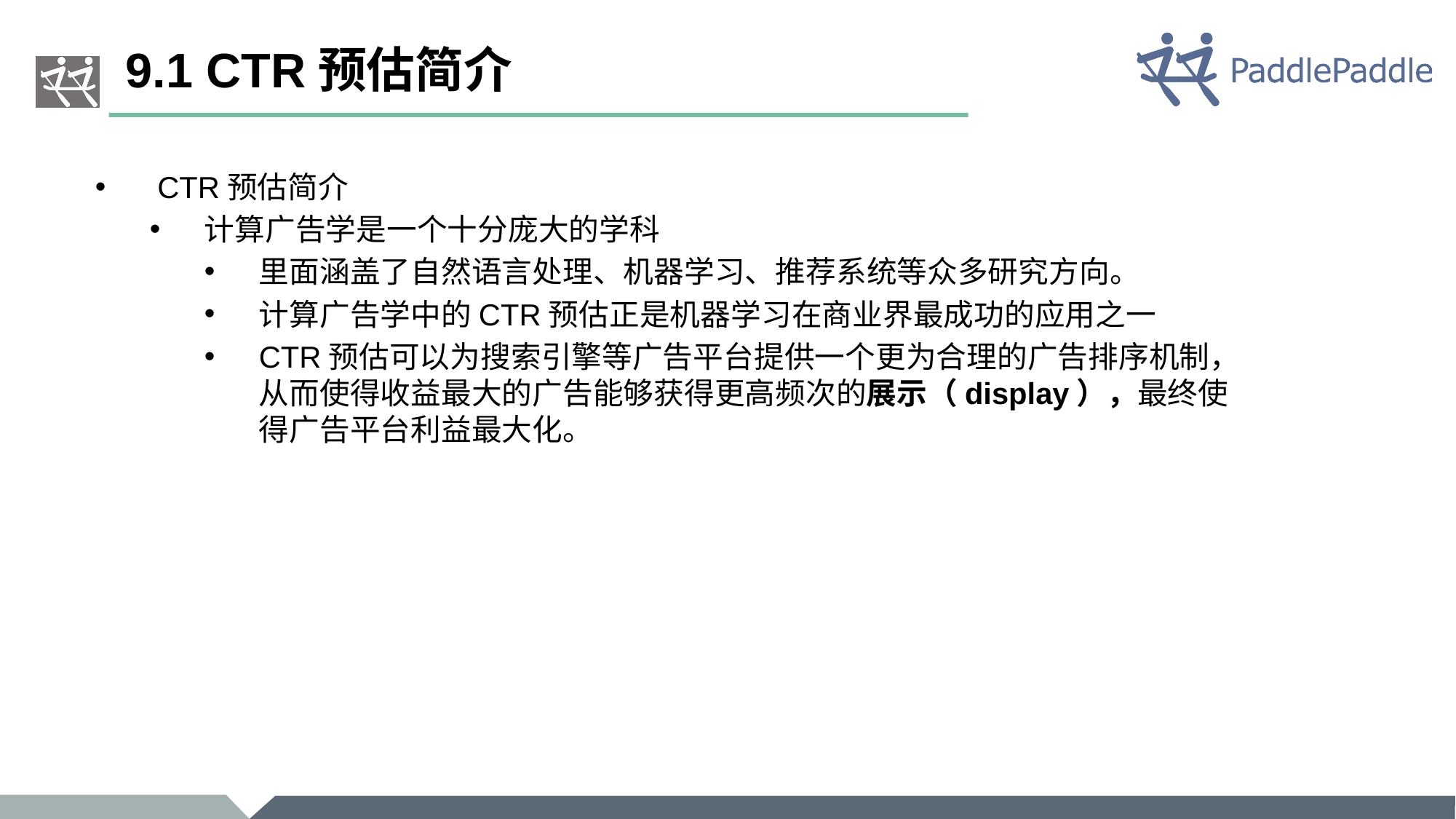

# 9.1 CTR预估简介
 CTR预估简介
计算广告学是一个十分庞大的学科
里面涵盖了自然语言处理、机器学习、推荐系统等众多研究方向。
计算广告学中的CTR预估正是机器学习在商业界最成功的应用之一
CTR预估可以为搜索引擎等广告平台提供一个更为合理的广告排序机制，从而使得收益最大的广告能够获得更高频次的展示（display），最终使得广告平台利益最大化。